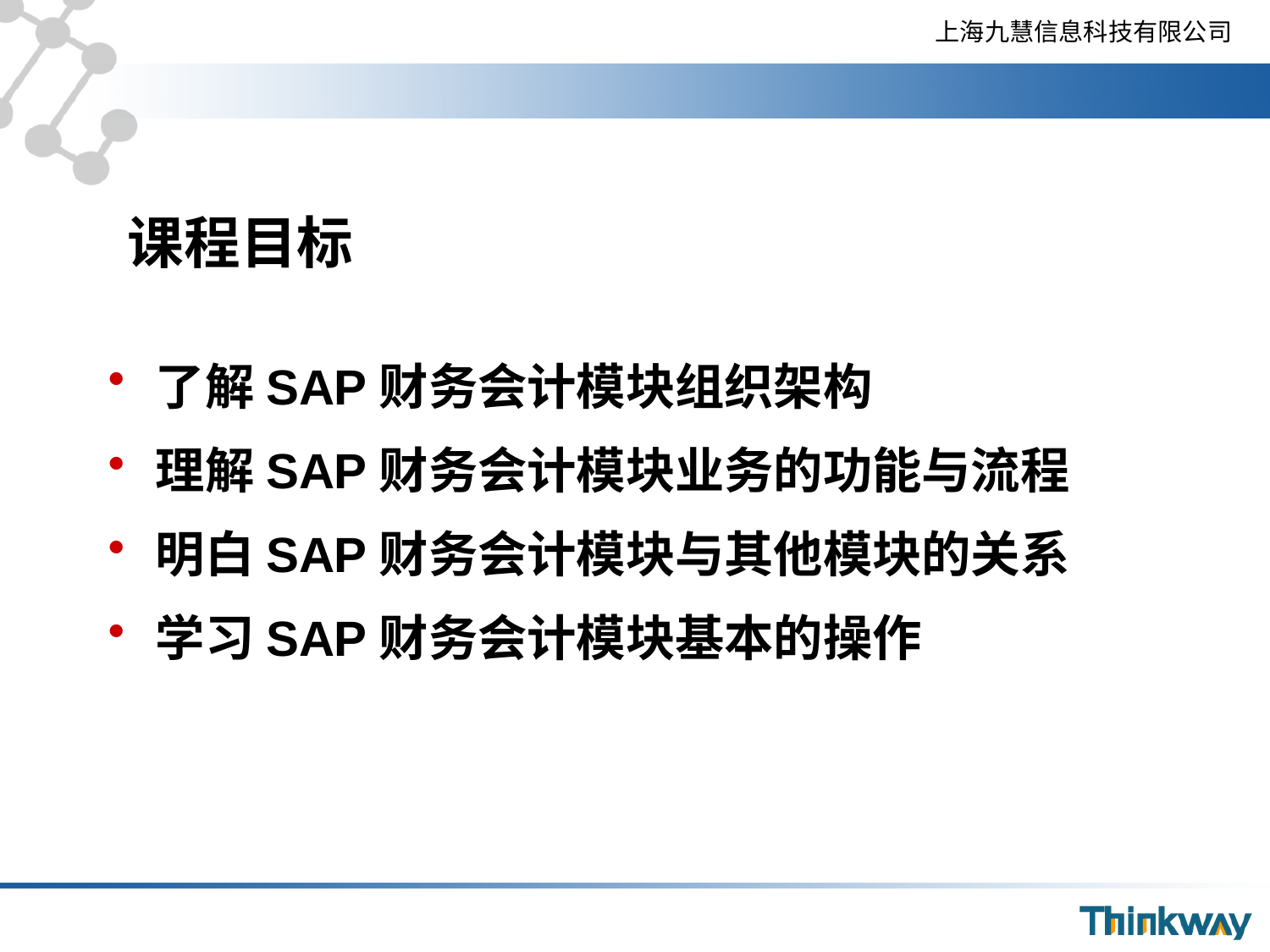

# 课程目标
了解SAP财务会计模块组织架构
理解SAP财务会计模块业务的功能与流程
明白SAP财务会计模块与其他模块的关系
学习SAP财务会计模块基本的操作